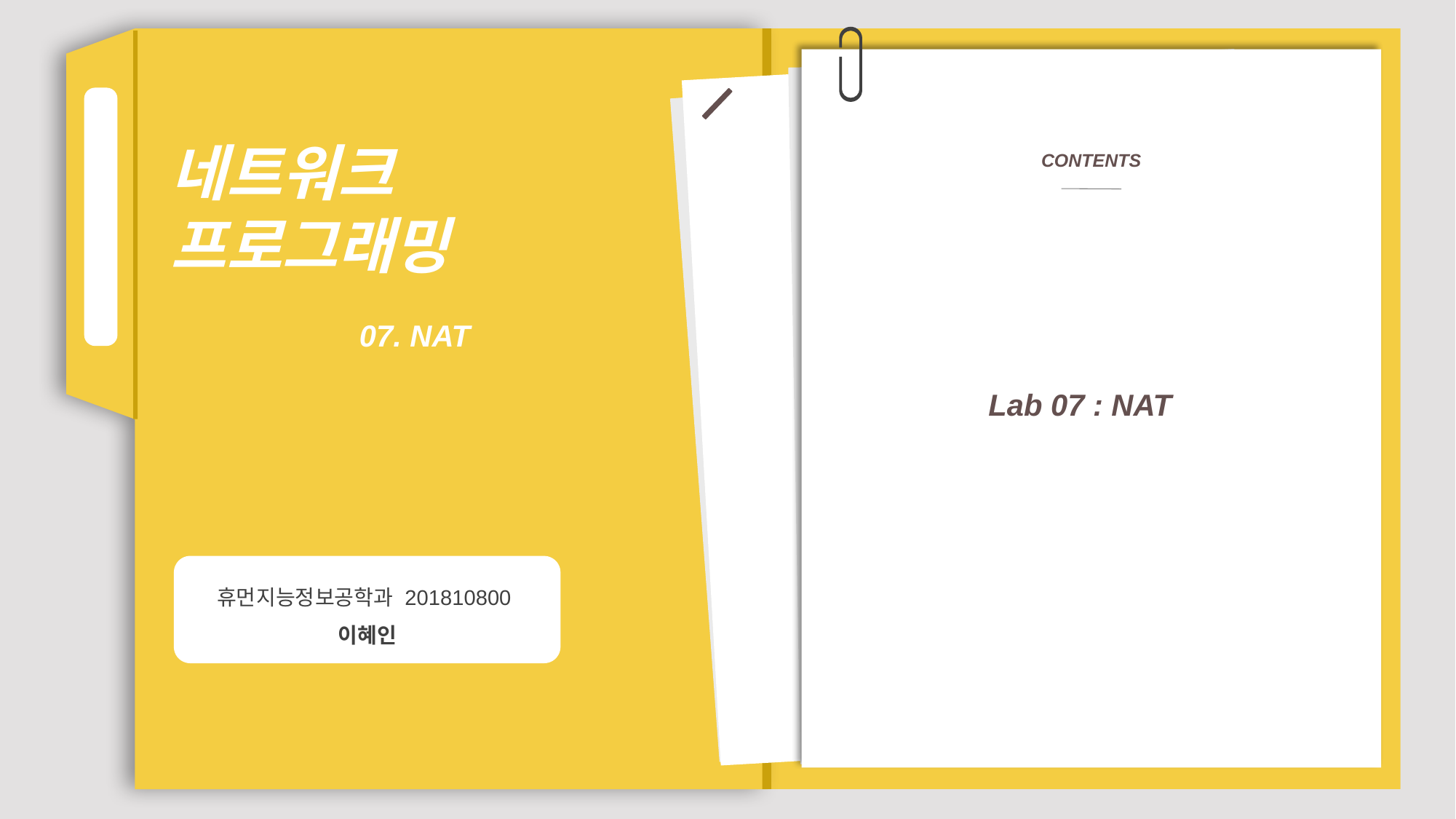

네트워크
프로그래밍

07. NAT
CONTENTS

Lab 07 : NAT
휴먼지능정보공학과 201810800
이혜인